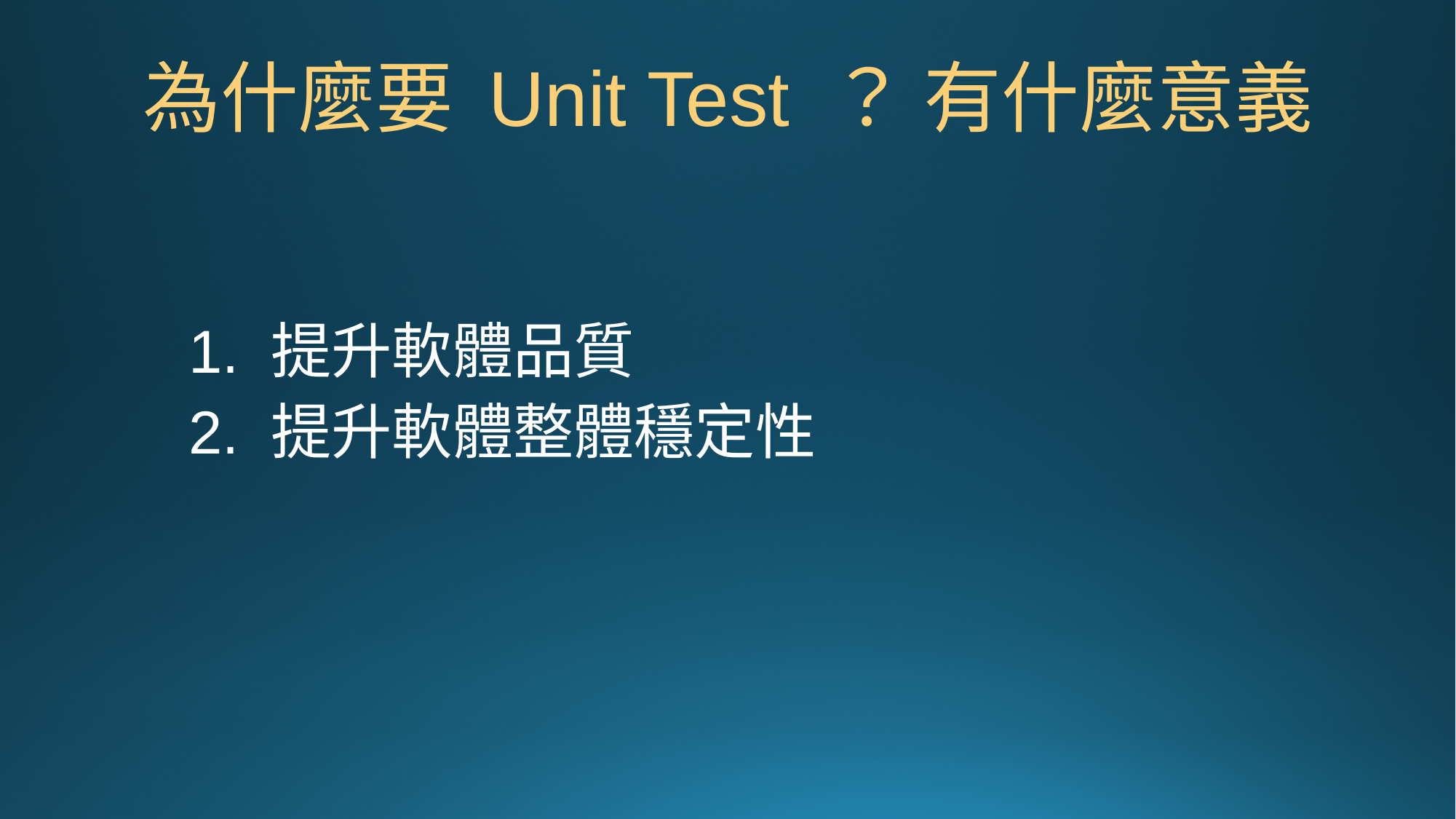

# 為什麼要 Unit Test ？ 有什麼意義
1. 提升軟體品質
2. 提升軟體整體穩定性